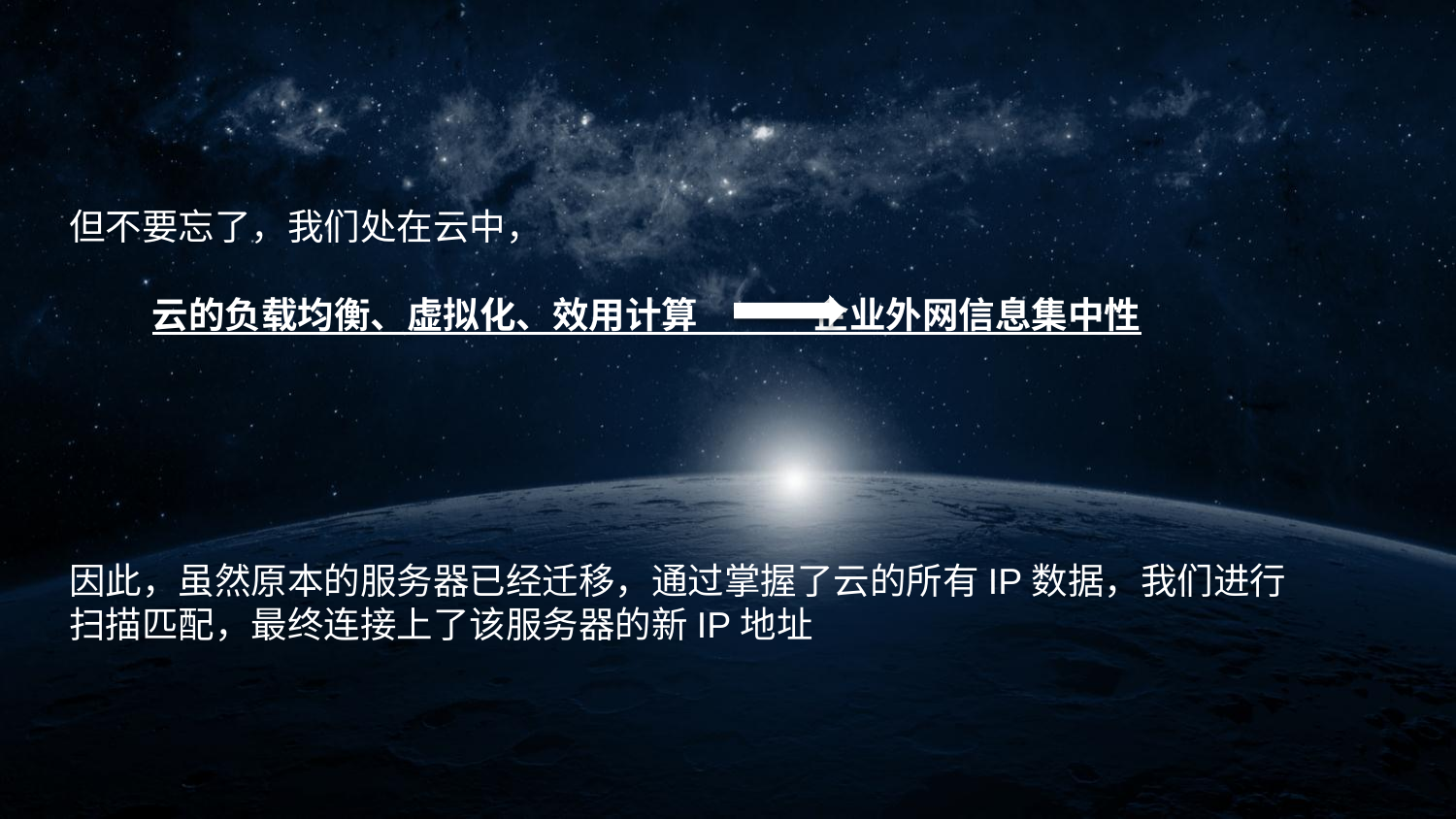

但不要忘了，我们处在云中，
         云的负载均衡、虚拟化、效用计算              企业外网信息集中性

因此，虽然原本的服务器已经迁移，通过掌握了云的所有IP数据，我们进行扫描匹配，最终连接上了该服务器的新IP地址